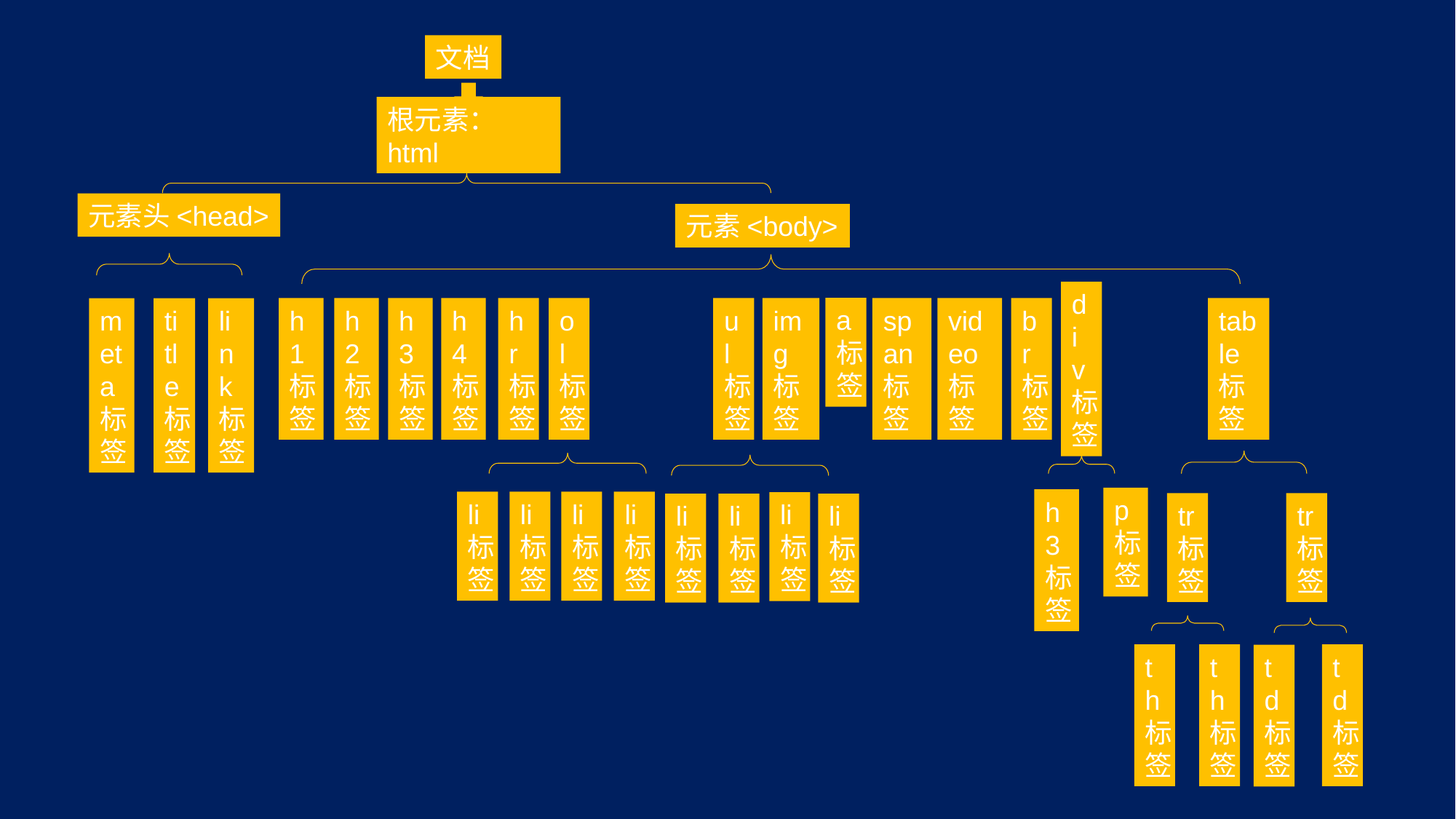

文档

根元素：html

元素头<head>
元素<body>
ul标签
img标签
a标签
div标签
video标签
meta标签
title标签
link标签
h1标签
h2标签
h3标签
h4标签
hr标签
ol标签
span标签
br标签
table标签

p标签
h3标签
li标签
li标签
li标签
li标签
li标签
tr标签
tr标签
li标签
li标签
li标签

th标签
th标签
td标签
td标签